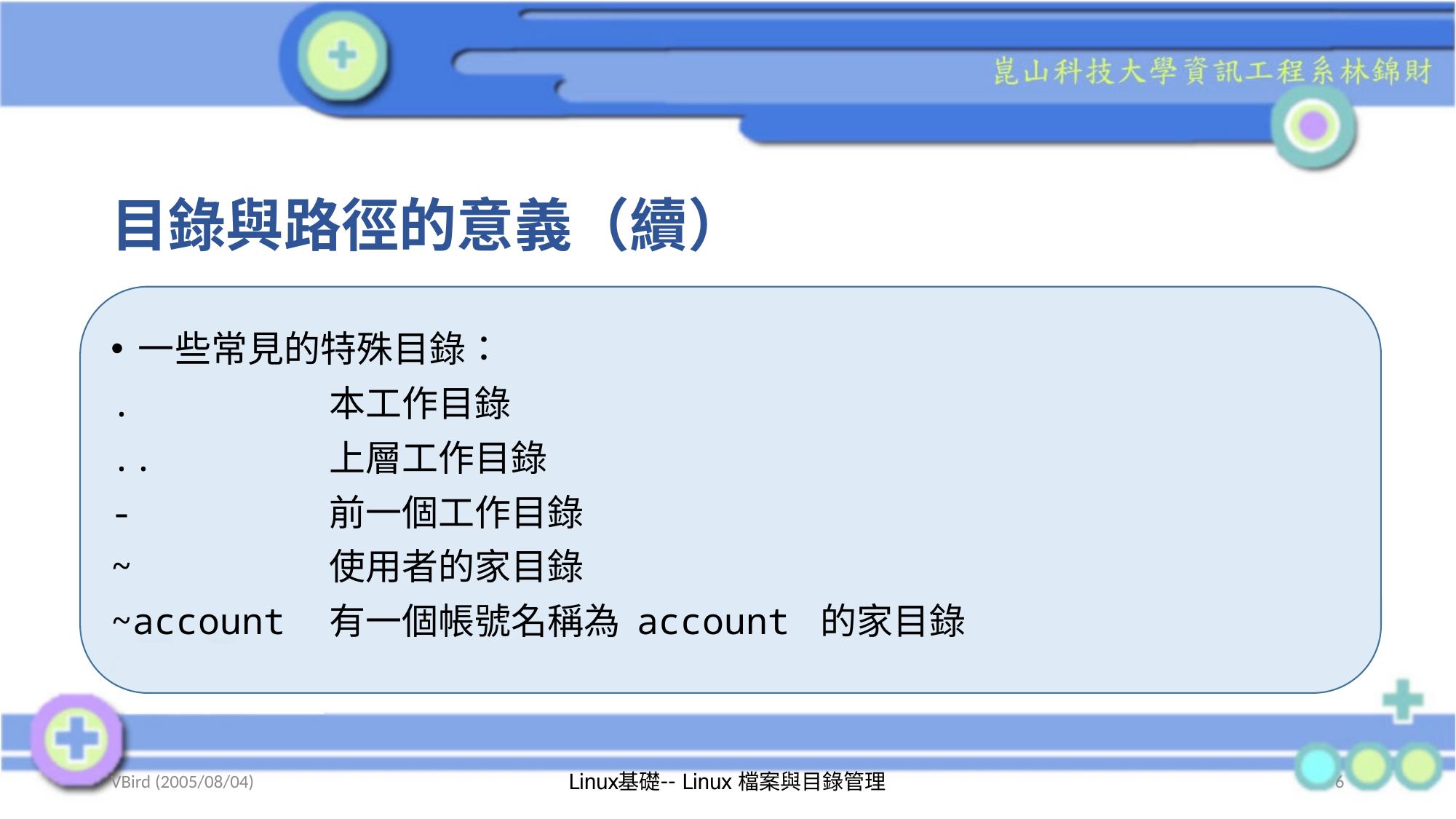

# 目錄與路徑的意義（續）

一些常見的特殊目錄：
.		本工作目錄
..		上層工作目錄
-		前一個工作目錄
~		使用者的家目錄
~account	有一個帳號名稱為 account 的家目錄
VBird (2005/08/04)
Linux基礎-- Linux 檔案與目錄管理
6